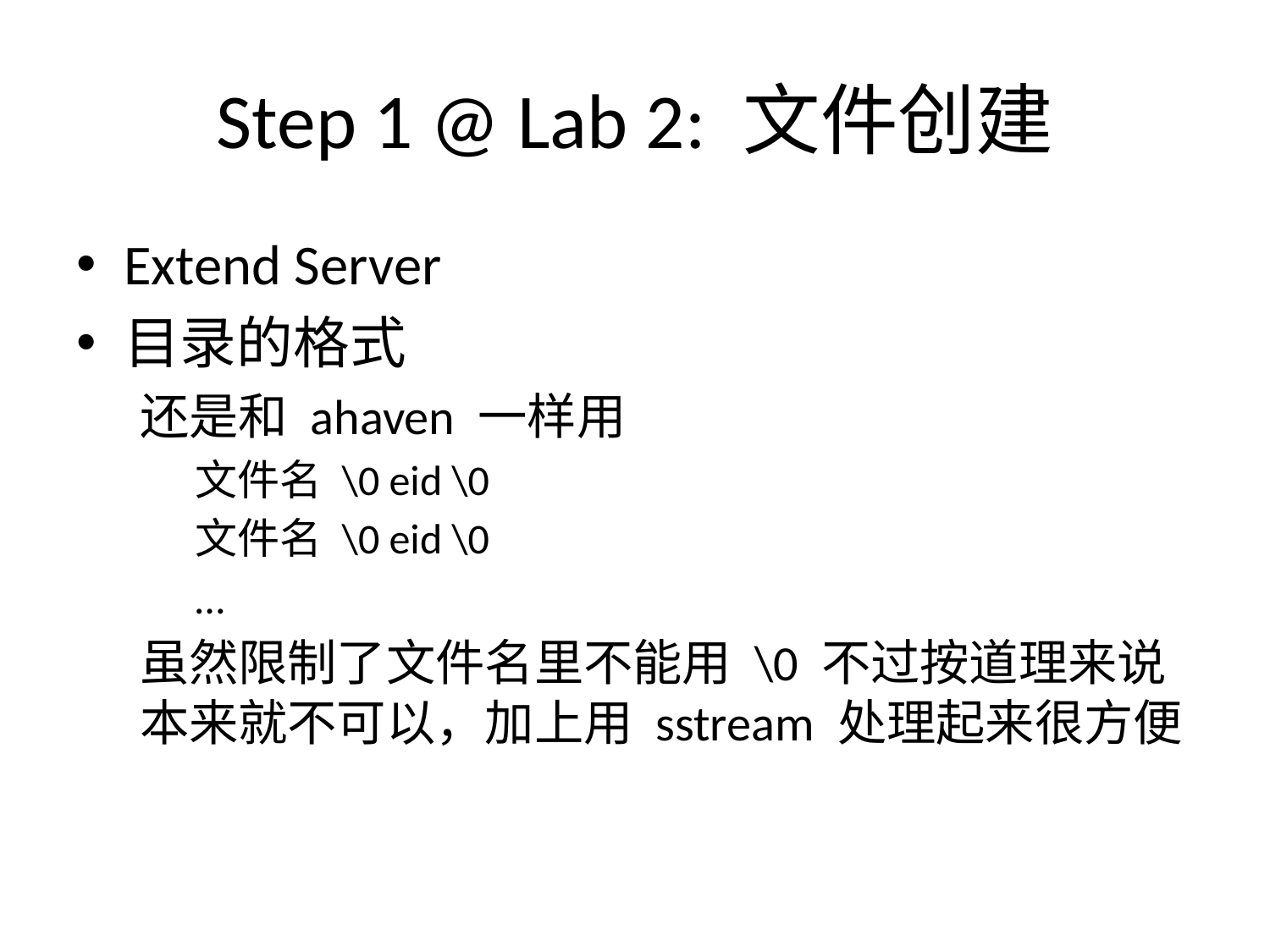

# Step 1 @ Lab 2: 文件创建
Extend Server
目录的格式
还是和 ahaven 一样用
文件名 \0 eid \0
文件名 \0 eid \0
…
虽然限制了文件名里不能用 \0 不过按道理来说本来就不可以，加上用 sstream 处理起来很方便